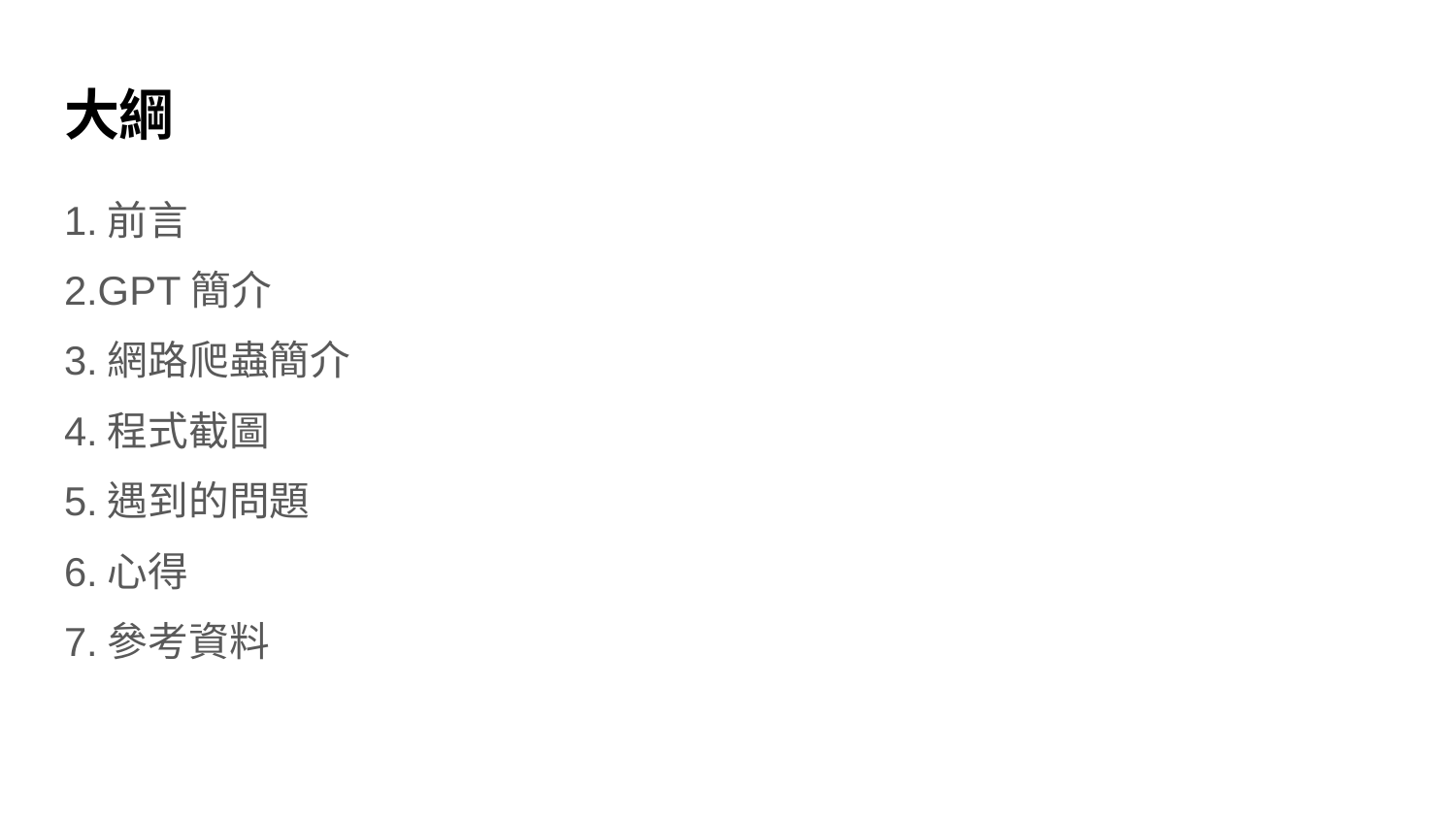

# 大綱
1.前言
2.GPT簡介
3.網路爬蟲簡介
4.程式截圖
5.遇到的問題
6.心得
7.參考資料